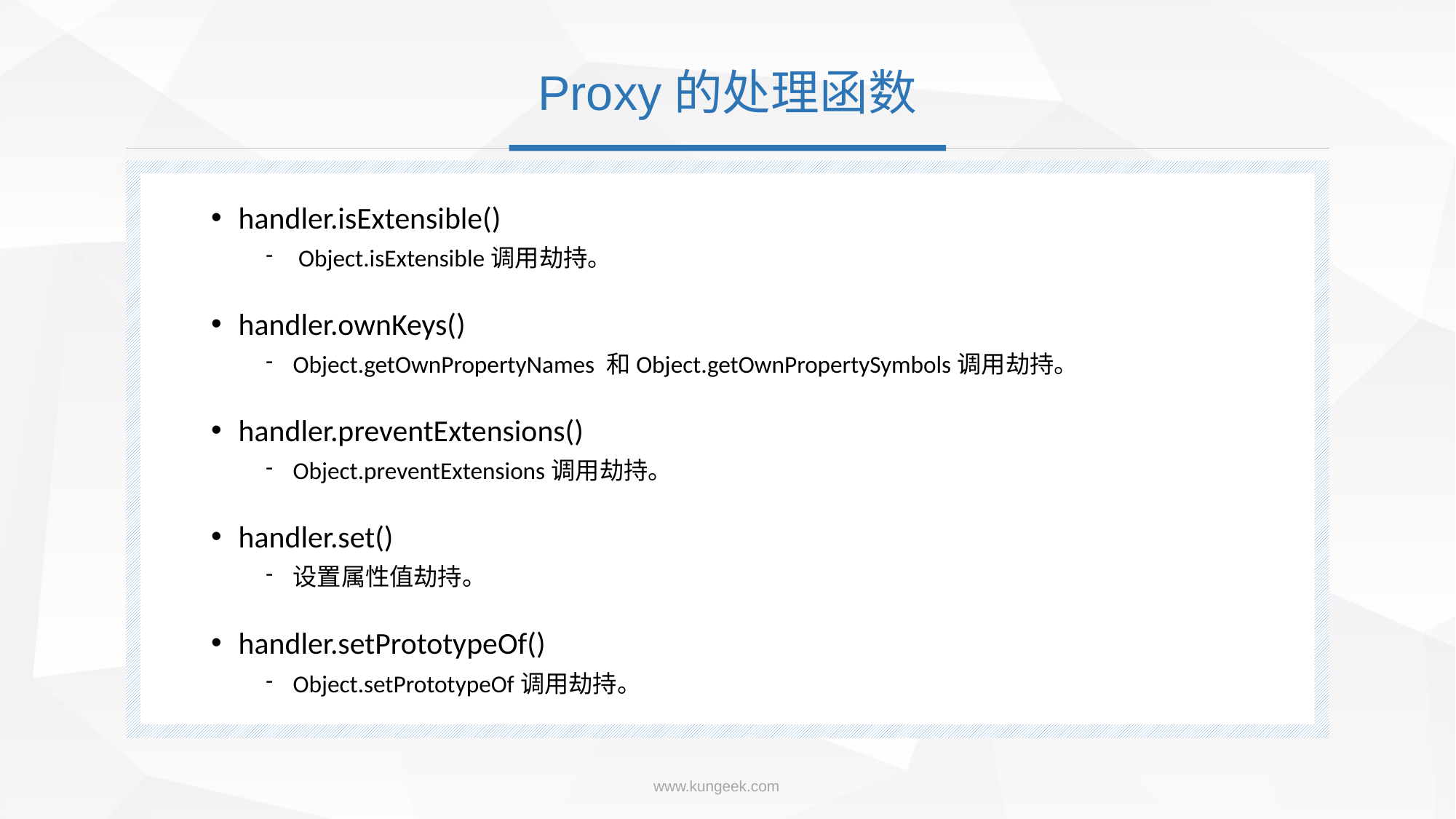

# Proxy的处理函数
handler.isExtensible()
 Object.isExtensible调用劫持。
handler.ownKeys()
Object.getOwnPropertyNames 和Object.getOwnPropertySymbols调用劫持。
handler.preventExtensions()
Object.preventExtensions调用劫持。
handler.set()
设置属性值劫持。
handler.setPrototypeOf()
Object.setPrototypeOf调用劫持。